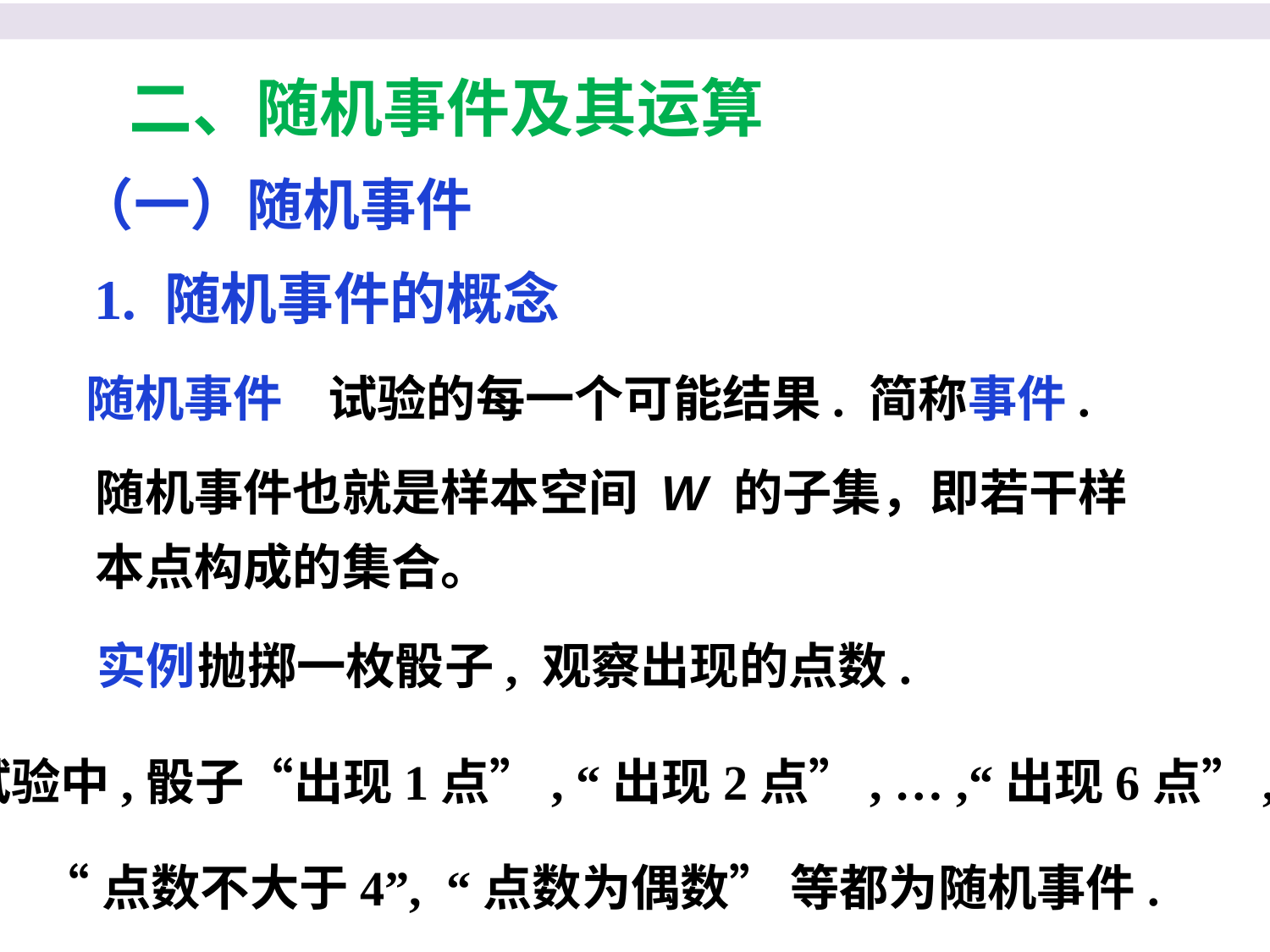

二、随机事件及其运算
（一）随机事件
1. 随机事件的概念
随机事件    试验的每一个可能结果. 简称事件.
随机事件也就是样本空间 W 的子集，即若干样本点构成的集合。
 实例
抛掷一枚骰子, 观察出现的点数.
试验中,骰子“出现1点”, “出现2点”, … ,“出现6点”,
“点数不大于4”,  “点数为偶数” 等都为随机事件.